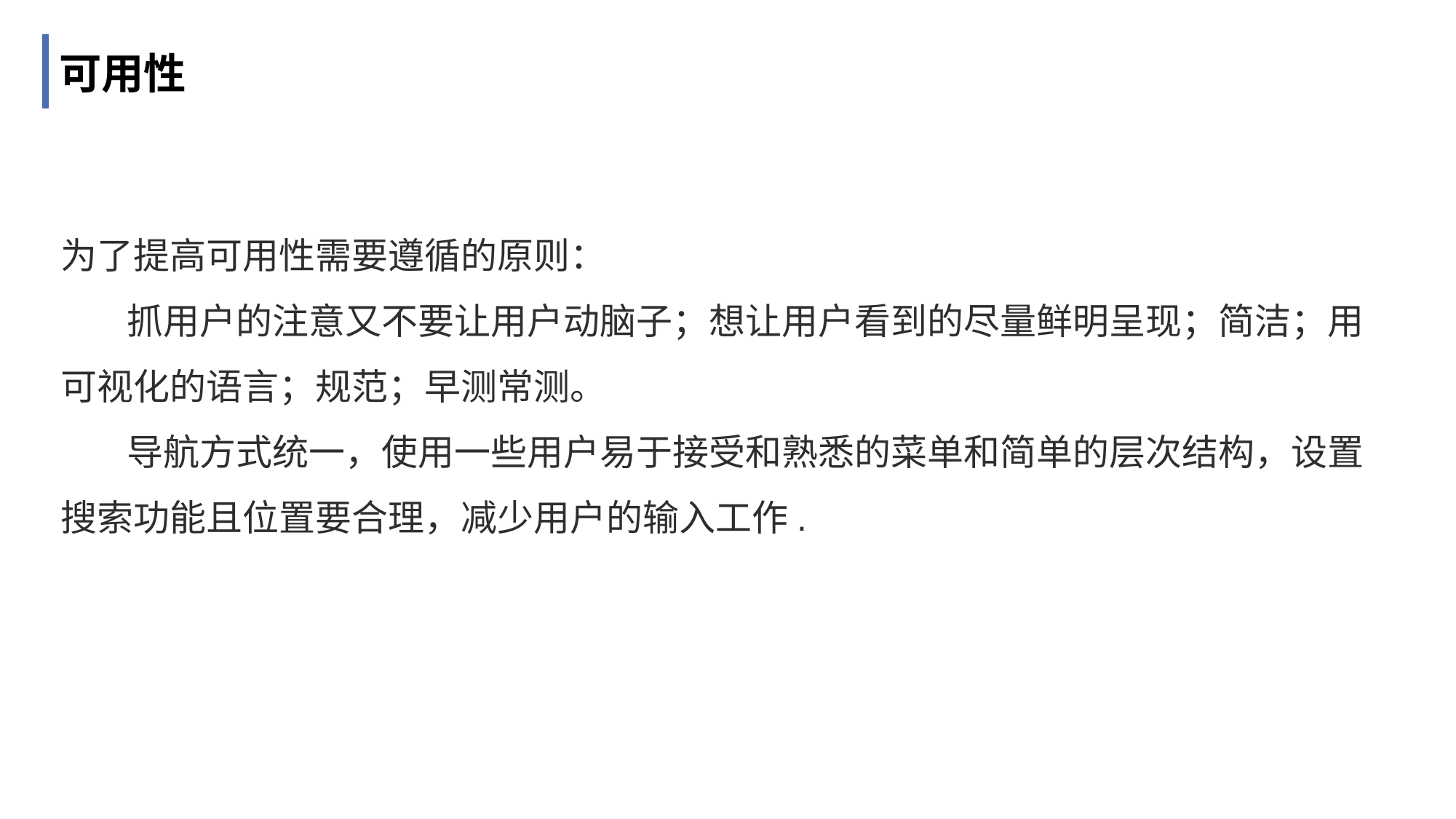

可用性
为了提高可用性需要遵循的原则：
       抓用户的注意又不要让用户动脑子；想让用户看到的尽量鲜明呈现；简洁；用可视化的语言；规范；早测常测。
       导航方式统一，使用一些用户易于接受和熟悉的菜单和简单的层次结构，设置搜索功能且位置要合理，减少用户的输入工作.